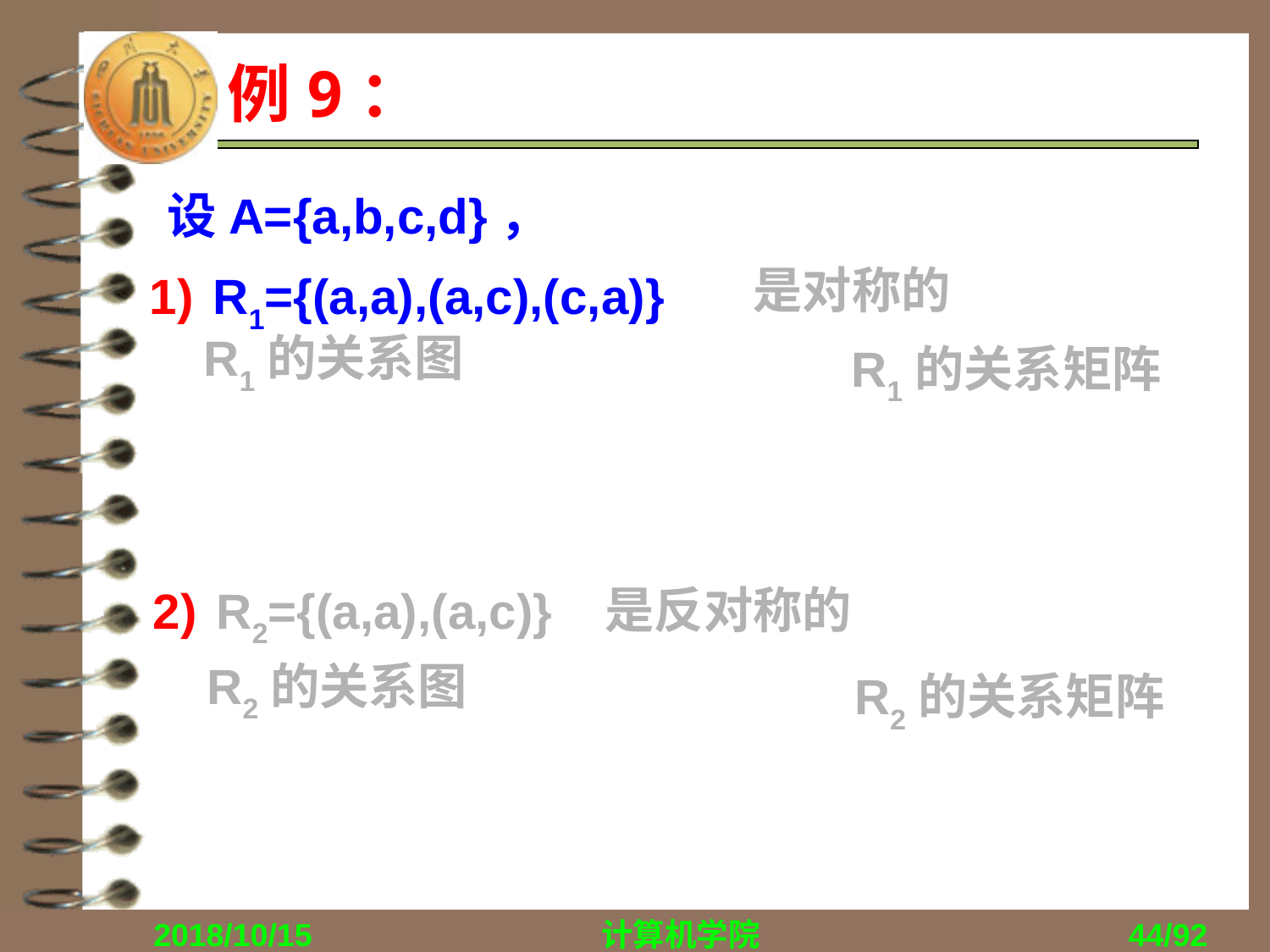

# 例9：
设A={a,b,c,d}，
是对称的
R1={(a,a),(a,c),(c,a)}
R1的关系图
R1的关系矩阵
R2={(a,a),(a,c)}
是反对称的
R2的关系图
R2的关系矩阵
2018/10/15
计算机学院
44/92